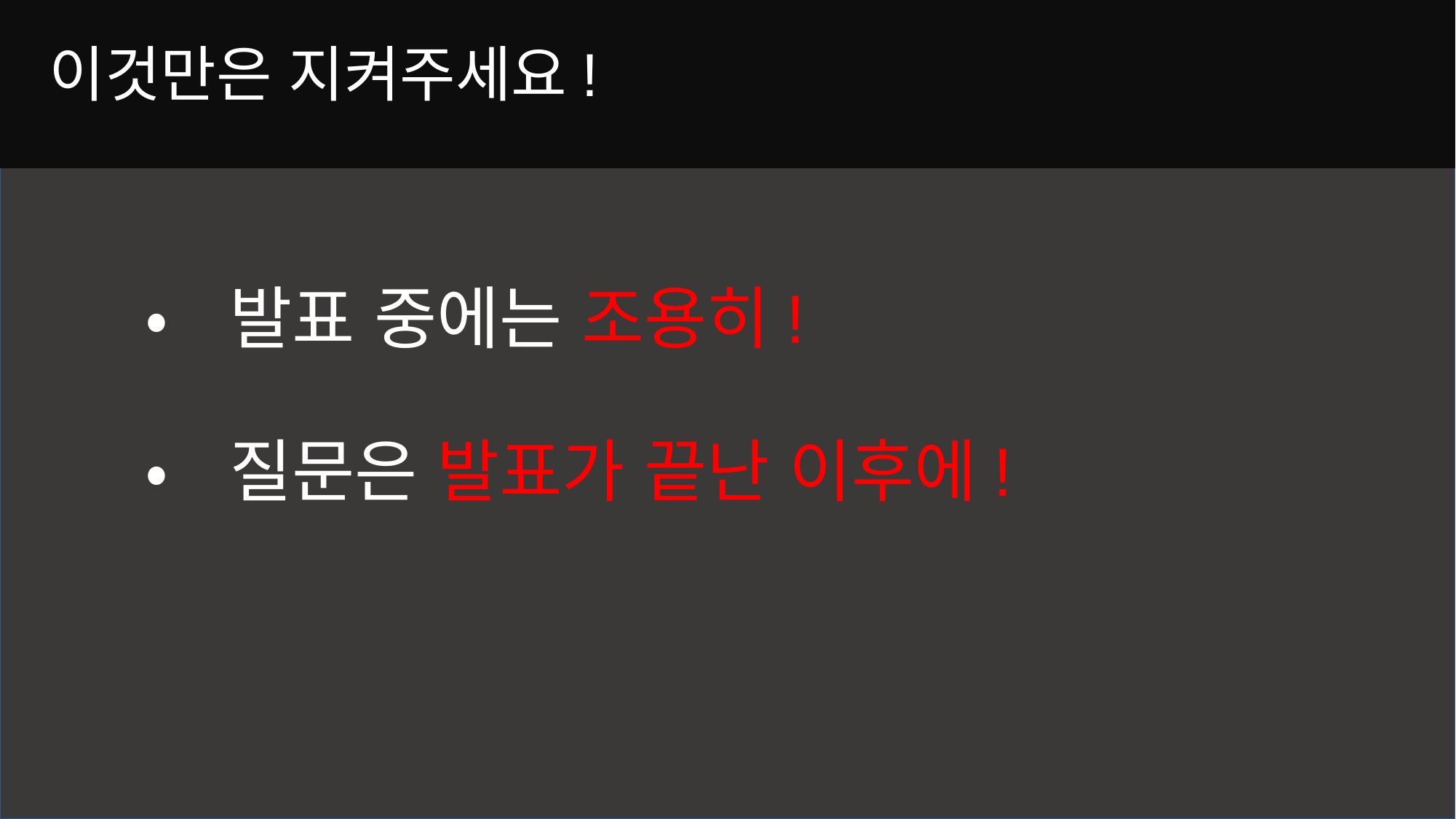

이것만은 지켜주세요!
•발표 중에는 조용히!
•질문은 발표가 끝난 이후에!